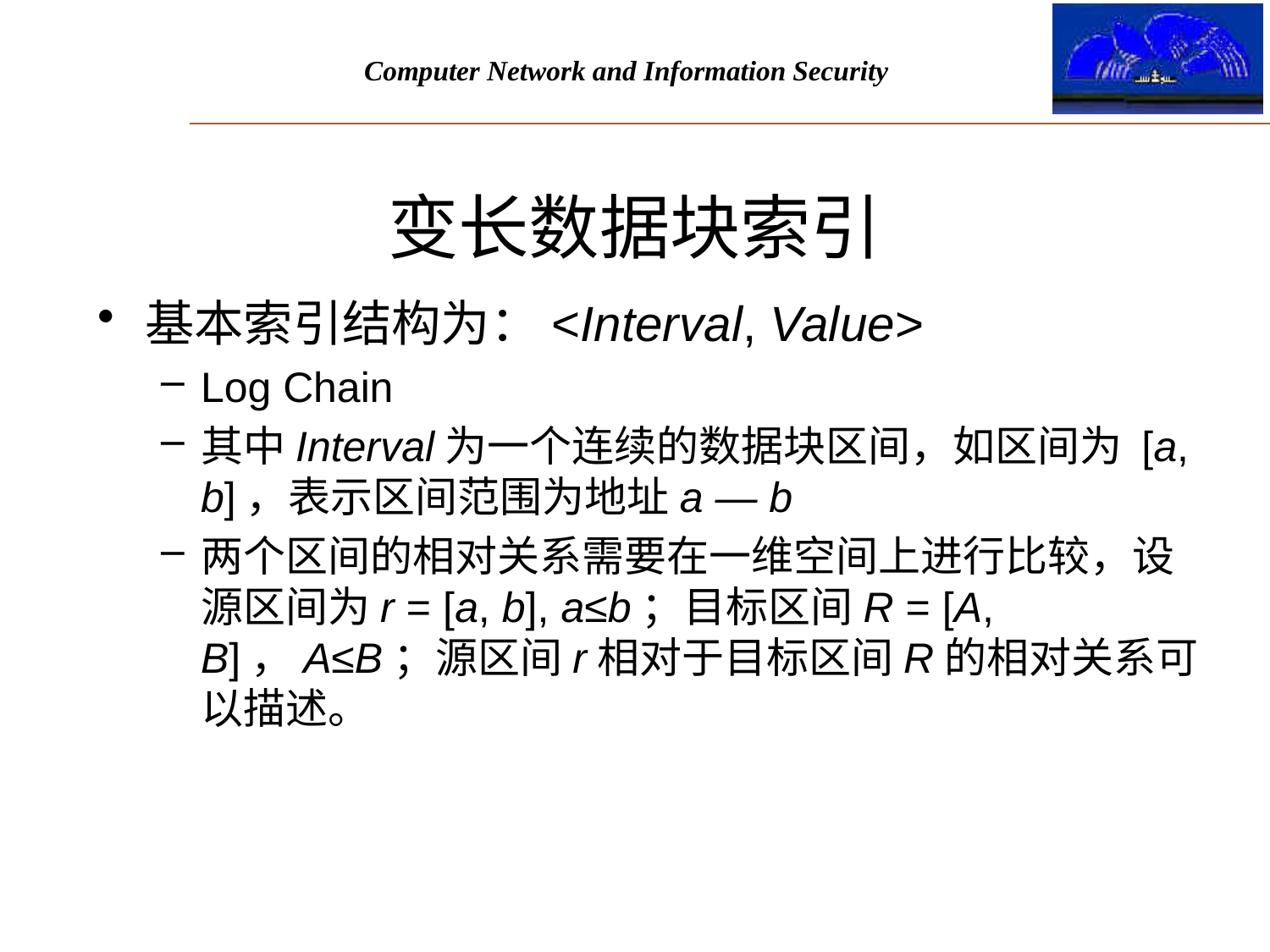

# 变长数据块索引
基本索引结构为：<Interval, Value>
Log Chain
其中Interval为一个连续的数据块区间，如区间为 [a, b]，表示区间范围为地址a — b
两个区间的相对关系需要在一维空间上进行比较，设源区间为r = [a, b], a≤b；目标区间R = [A, B]，A≤B；源区间r相对于目标区间R的相对关系可以描述。